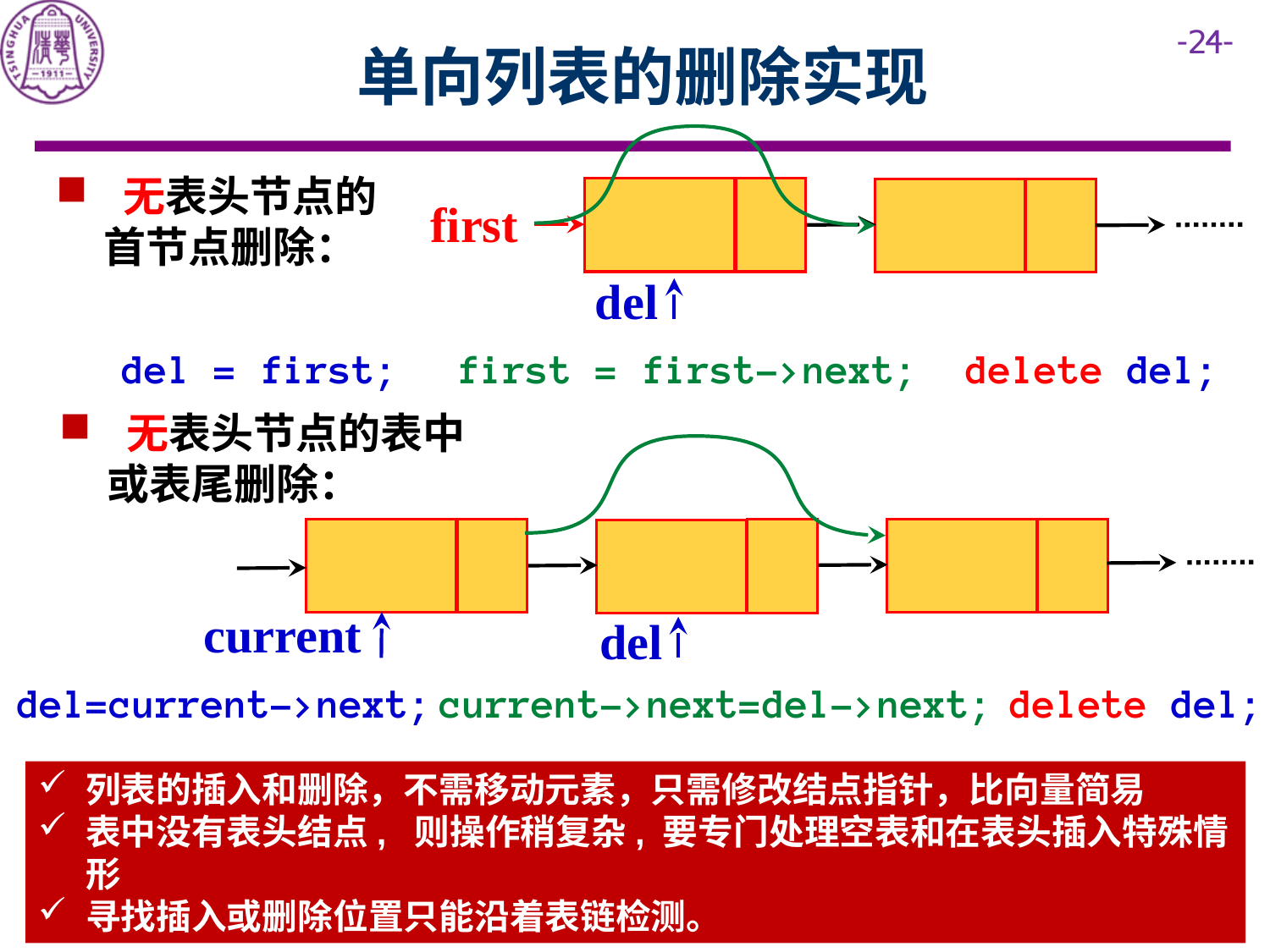

# 单向列表的删除实现
 无表头节点的首节点删除：

first
del
del = first;
first = first->next;
delete del;
 无表头节点的表中或表尾删除：

current
del
current->next=del->next;
delete del;
del=current->next;
列表的插入和删除，不需移动元素，只需修改结点指针，比向量简易
表中没有表头结点,  则操作稍复杂, 要专门处理空表和在表头插入特殊情形
寻找插入或删除位置只能沿着表链检测。